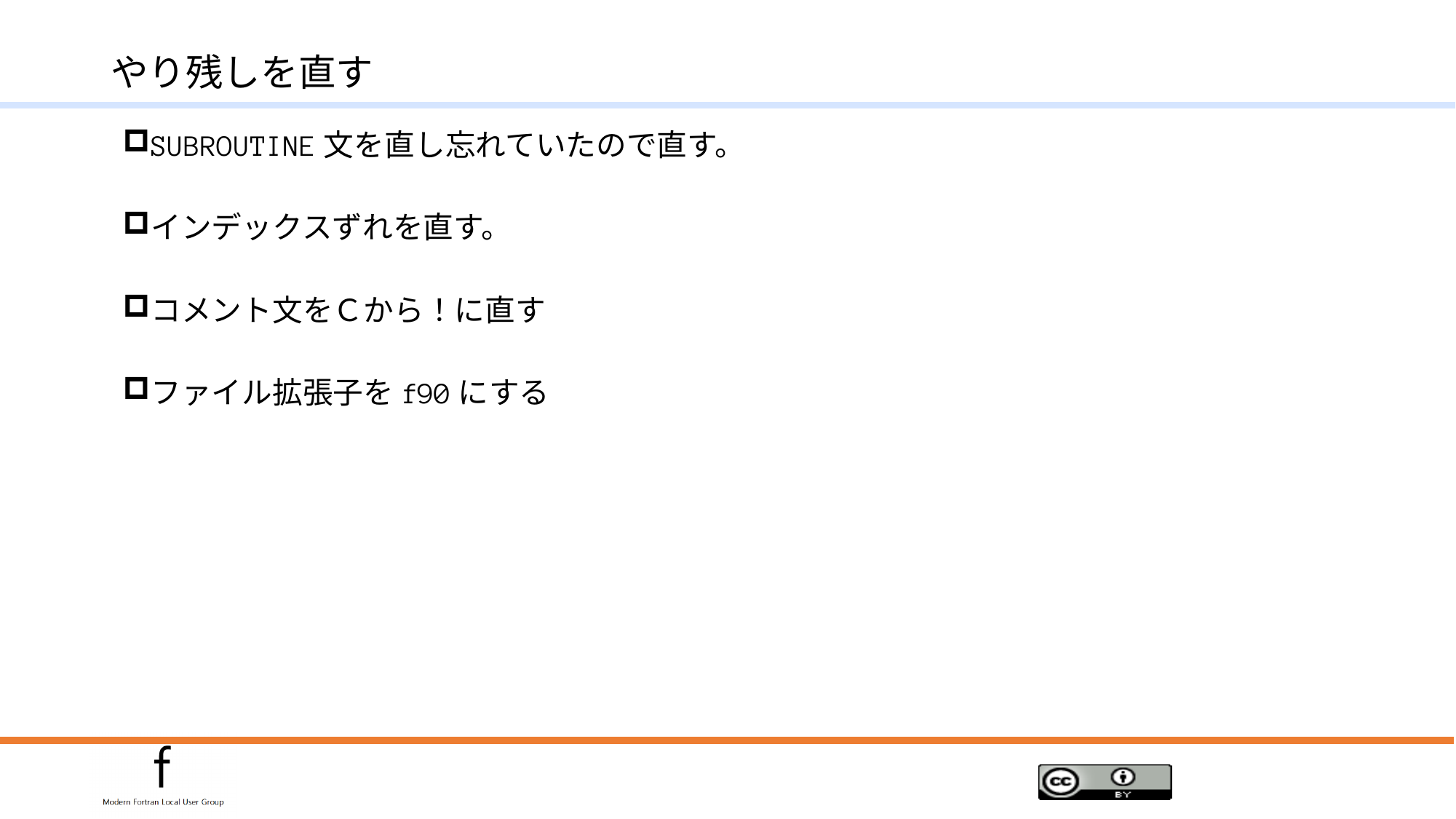

# やり残しを直す
SUBROUTINE文を直し忘れていたので直す。

インデックスずれを直す。

コメント文をＣから！に直す

ファイル拡張子をf90にする